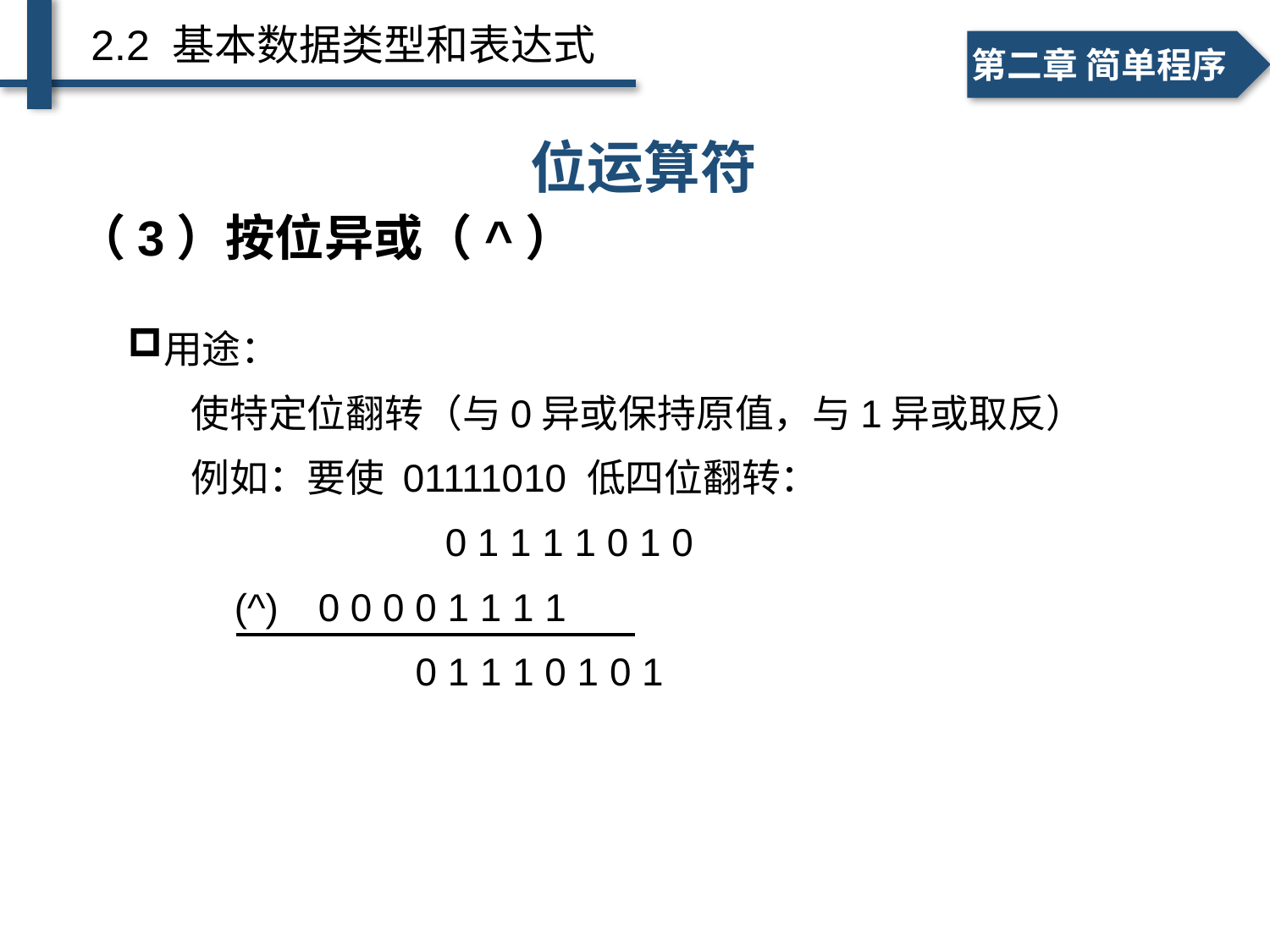

2.2 基本数据类型和表达式
一、个人简介
二、学术成绩

第二章 简单程序

# 位运算符
（3）按位异或（^）
用途：
使特定位翻转（与0异或保持原值，与1异或取反）
例如：要使 01111010 低四位翻转：
	 	0 1 1 1 1 0 1 0
    (^)	0 0 0 0 1 1 1 1
	         0 1 1 1 0 1 0 1
32